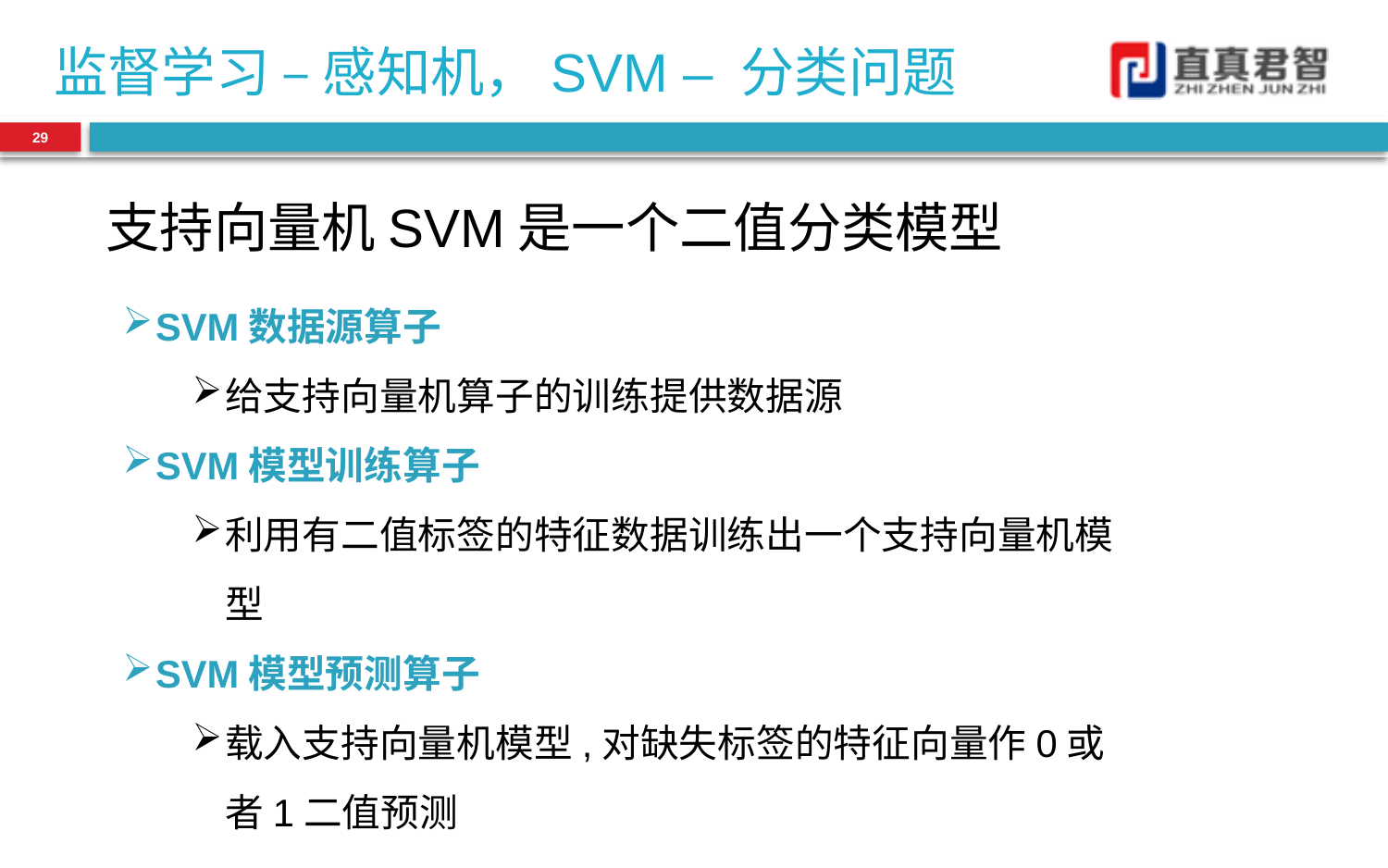

# 监督学习 – 感知机，SVM – 分类问题
29
支持向量机SVM是一个二值分类模型

SVM数据源算子
给支持向量机算子的训练提供数据源
SVM模型训练算子
利用有二值标签的特征数据训练出一个支持向量机模型
SVM模型预测算子
载入支持向量机模型,对缺失标签的特征向量作0或者1二值预测